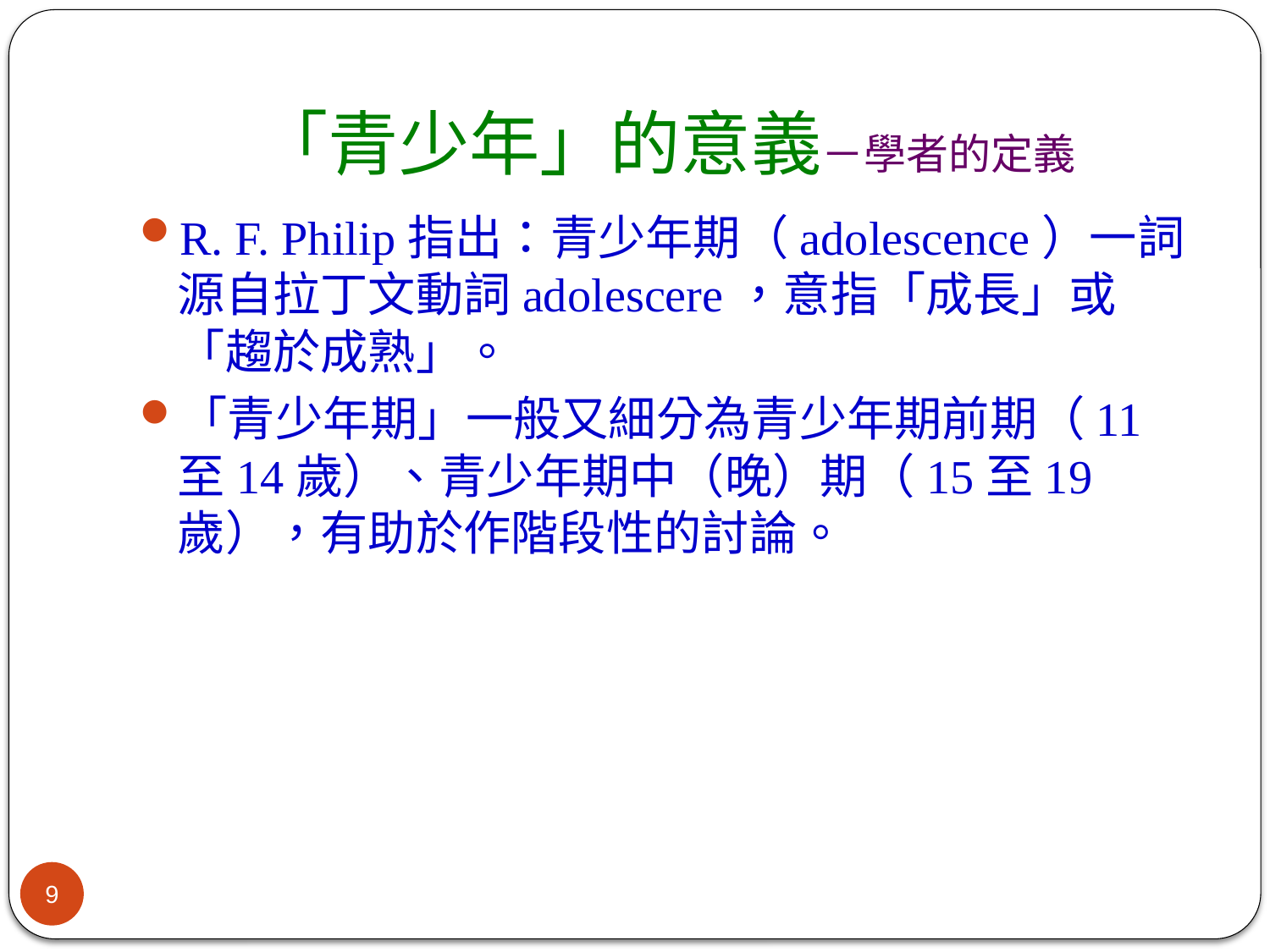

# 「青少年」的意義－學者的定義
R. F. Philip指出：青少年期（adolescence）一詞源自拉丁文動詞adolescere，意指「成長」或「趨於成熟」。
「青少年期」一般又細分為青少年期前期（11至14歲）、青少年期中（晚）期（15至19歲），有助於作階段性的討論。
9